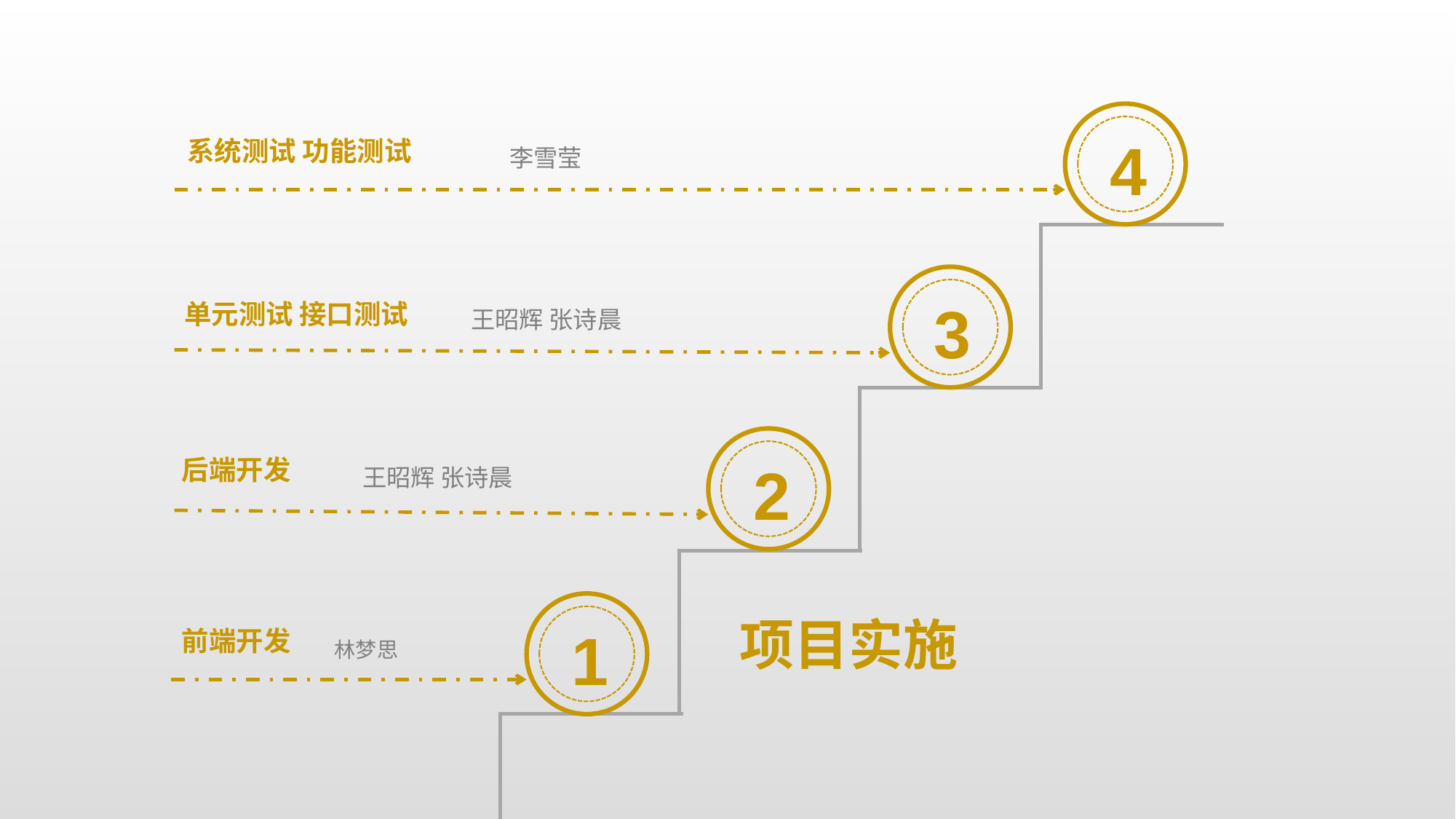

4
系统测试 功能测试
李雪莹

3
王昭辉 张诗晨

单元测试 接口测试

后端开发
王昭辉 张诗晨
2

项目实施

1
前端开发
林梦思